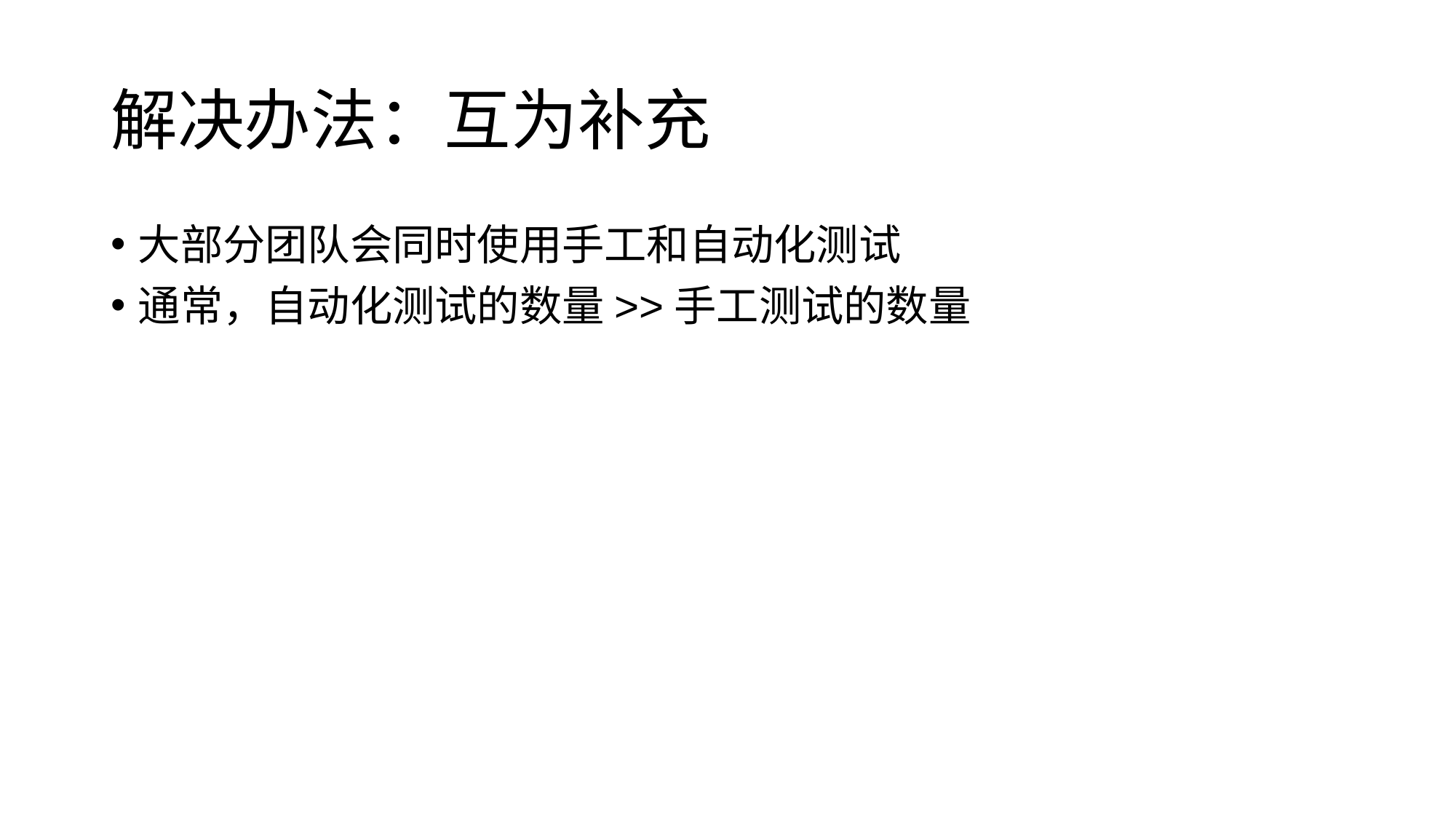

# 解决办法：互为补充
大部分团队会同时使用手工和自动化测试
通常，自动化测试的数量>>手工测试的数量